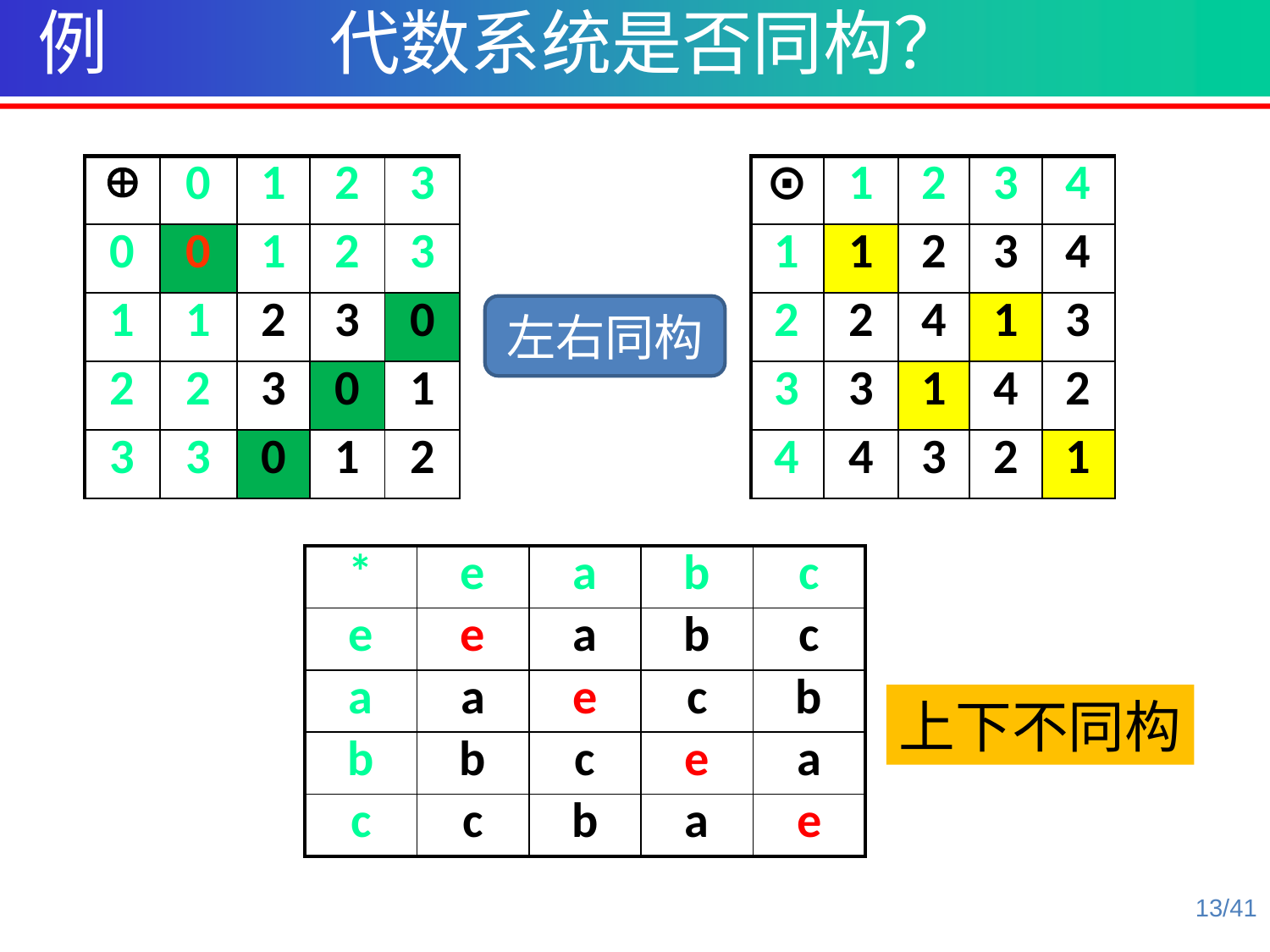

例              代数系统是否同构？
| ⊕ | 0 | 1 | 2 | 3 |
| --- | --- | --- | --- | --- |
| 0 | 0 | 1 | 2 | 3 |
| 1 | 1 | 2 | 3 | 0 |
| 2 | 2 | 3 | 0 | 1 |
| 3 | 3 | 0 | 1 | 2 |
| ⊙ | 1 | 2 | 3 | 4 |
| --- | --- | --- | --- | --- |
| 1 | 1 | 2 | 3 | 4 |
| 2 | 2 | 4 | 1 | 3 |
| 3 | 3 | 1 | 4 | 2 |
| 4 | 4 | 3 | 2 | 1 |
左右同构
| \* | e | a | b | c |
| --- | --- | --- | --- | --- |
| e | e | a | b | c |
| a | a | e | c | b |
| b | b | c | e | a |
| c | c | b | a | e |
上下不同构
13/41